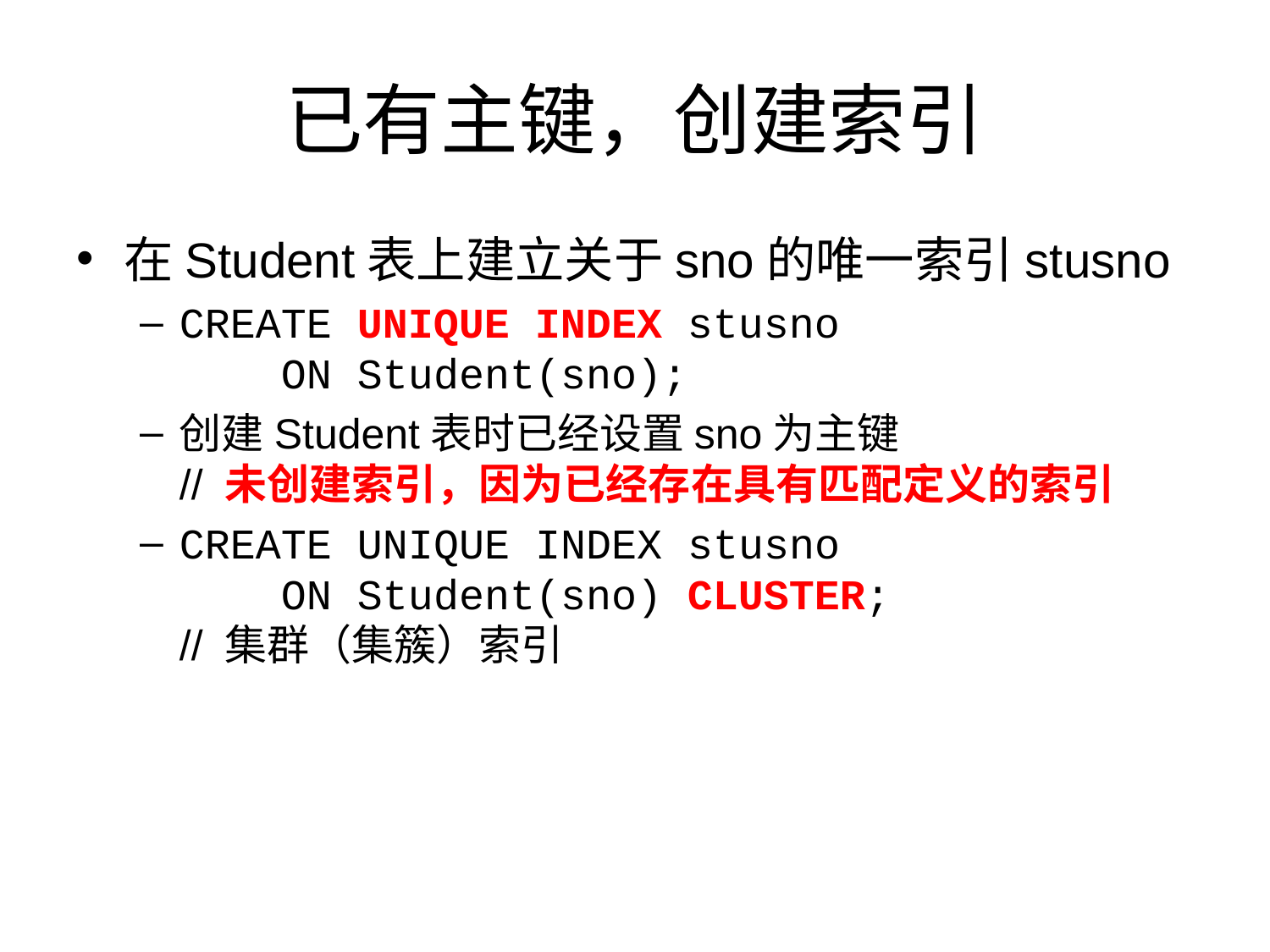

# 已有主键，创建索引
在Student表上建立关于sno的唯一索引stusno
CREATE UNIQUE INDEX stusno
    ON Student(sno);
创建Student表时已经设置sno为主键
// 未创建索引，因为已经存在具有匹配定义的索引
CREATE UNIQUE INDEX stusno
    ON Student(sno) CLUSTER;
// 集群（集簇）索引